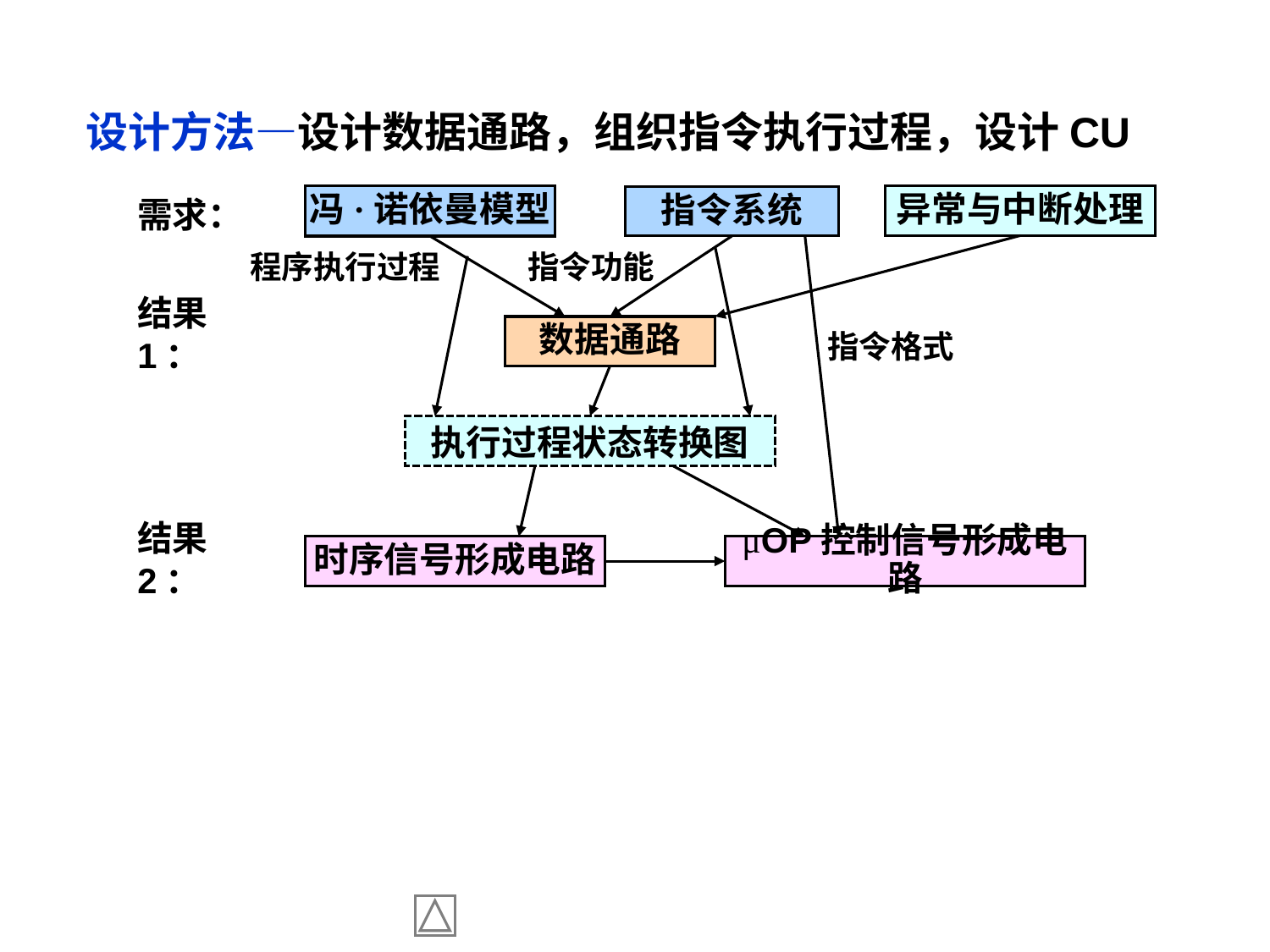

设计方法—设计数据通路，组织指令执行过程，设计CU
需求：
冯·诺依曼模型
异常与中断处理
指令系统
程序执行过程
指令功能
指令格式
结果2：
时序信号形成电路
μOP控制信号形成电路
结果1：
数据通路
执行过程状态转换图